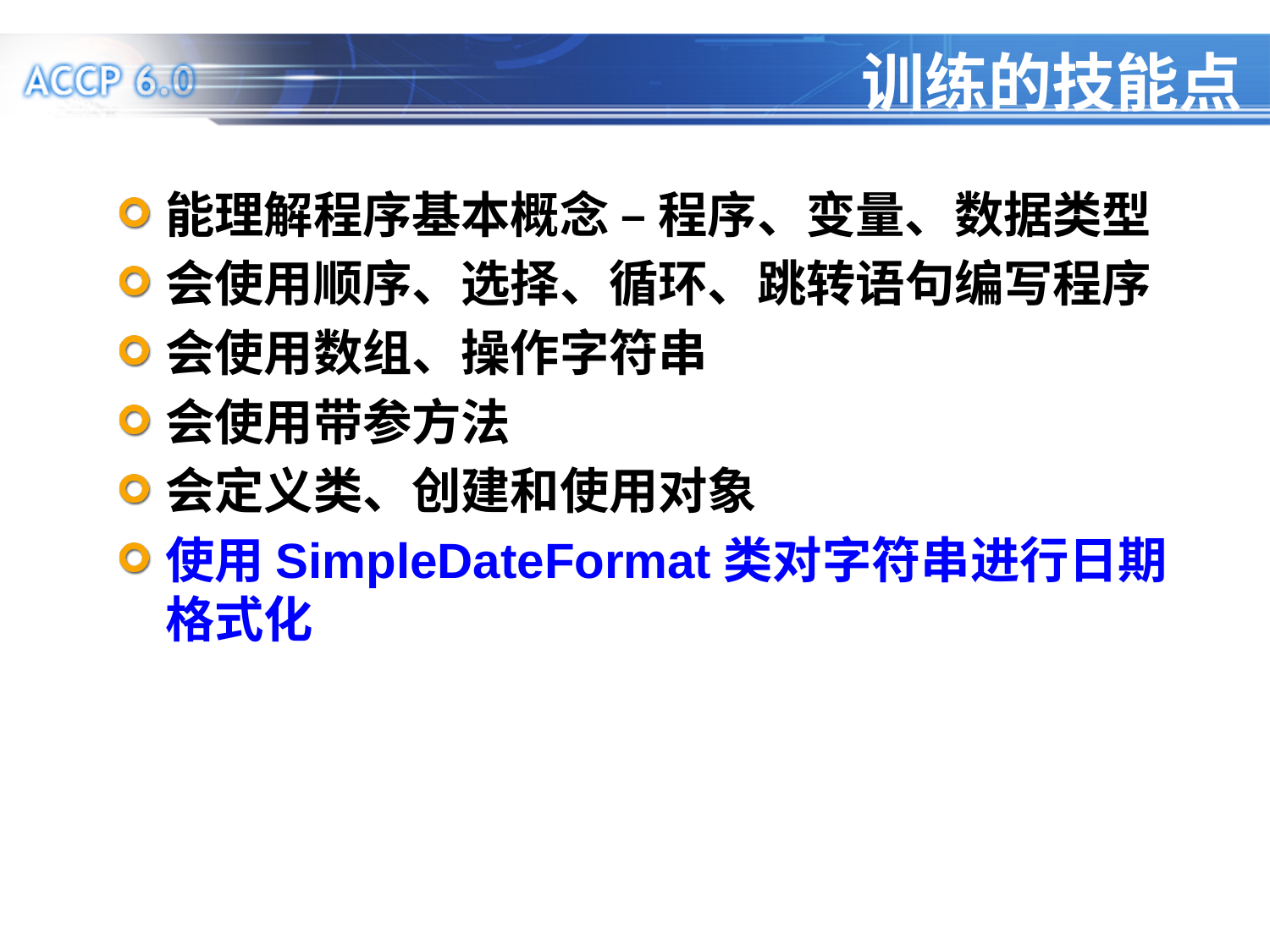

# 训练的技能点
能理解程序基本概念 – 程序、变量、数据类型
会使用顺序、选择、循环、跳转语句编写程序
会使用数组、操作字符串
会使用带参方法
会定义类、创建和使用对象
使用SimpleDateFormat类对字符串进行日期格式化